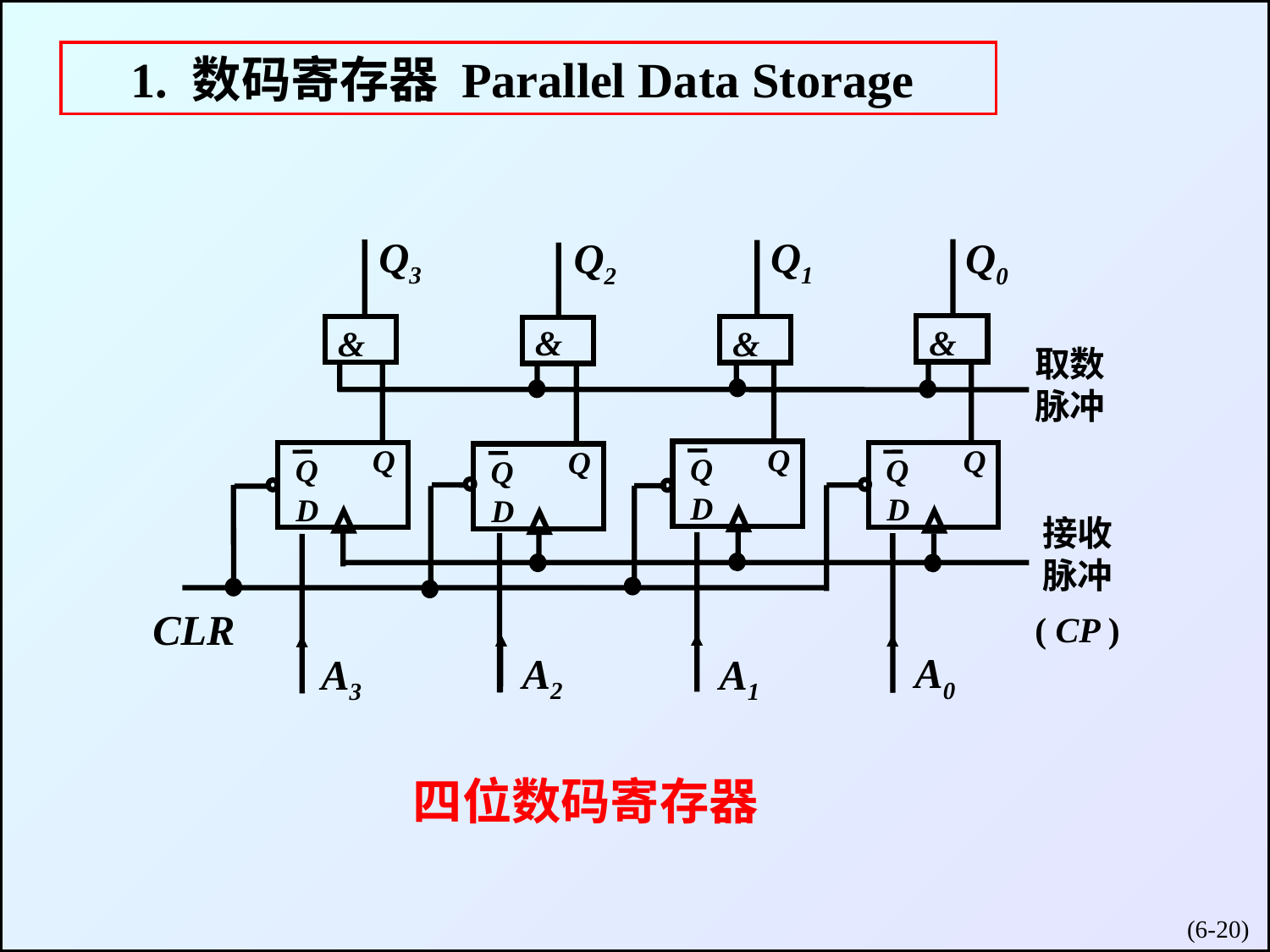

1. 数码寄存器 Parallel Data Storage
Q3
Q1
Q2
Q0

&
&
&
&

取数脉冲

Q
Q

D

Q
Q

D

Q
Q

D

Q
Q

D

接收脉冲

CLR
( CP )

A0
A2
A1
A3
四位数码寄存器
(6-20)